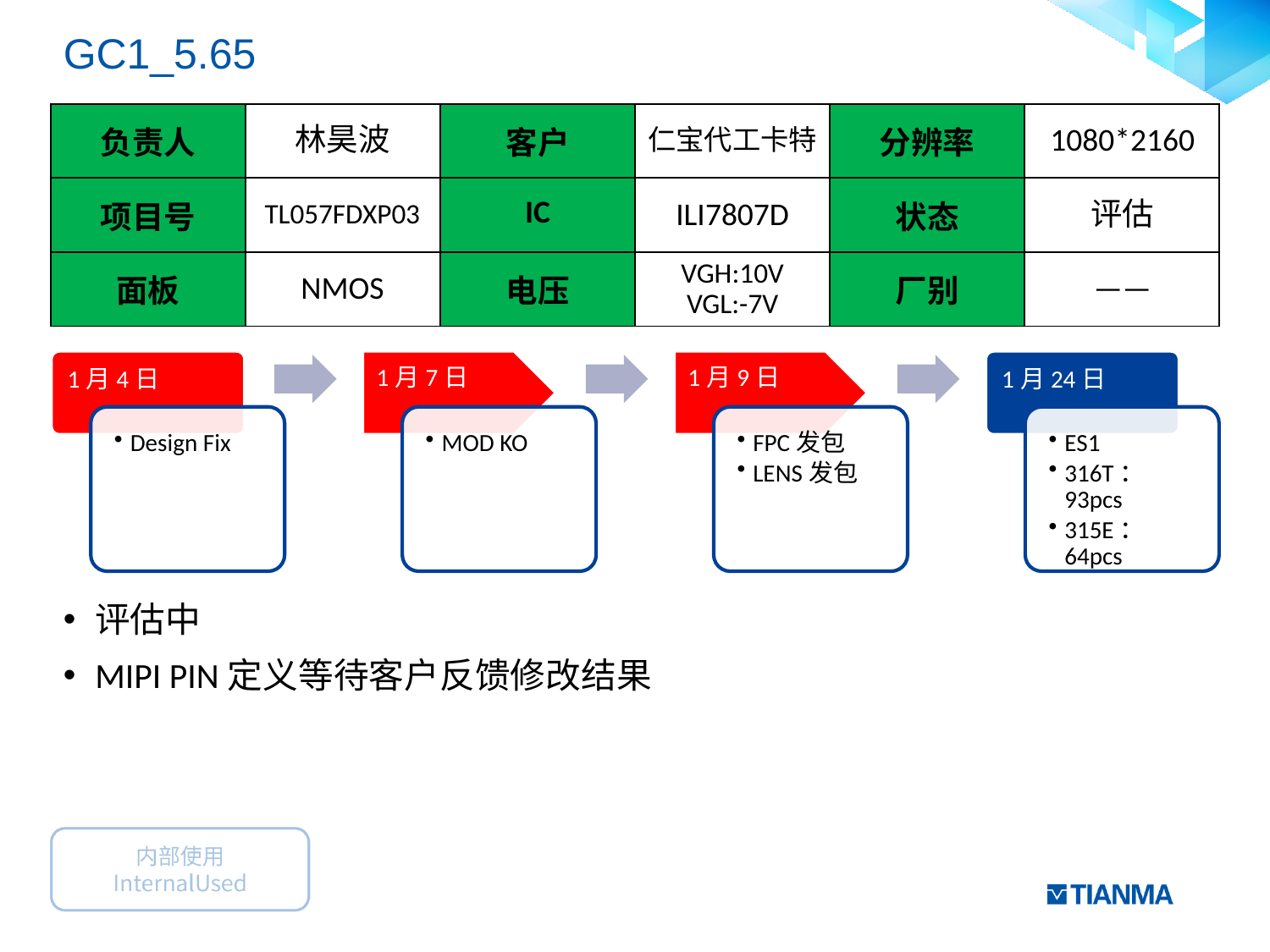

# GC1_5.65
林昊波
仁宝代工卡特
1080*2160
TL057FDXP03
ILI7807D
评估
NMOS
VGH:10V VGL:-7V
——
1月4日
Design Fix

1月7日
MOD KO

1月9日
FPC发包
LENS发包

1月24日
ES1
316T：93pcs
315E：64pcs

评估中
MIPI PIN定义等待客户反馈修改结果